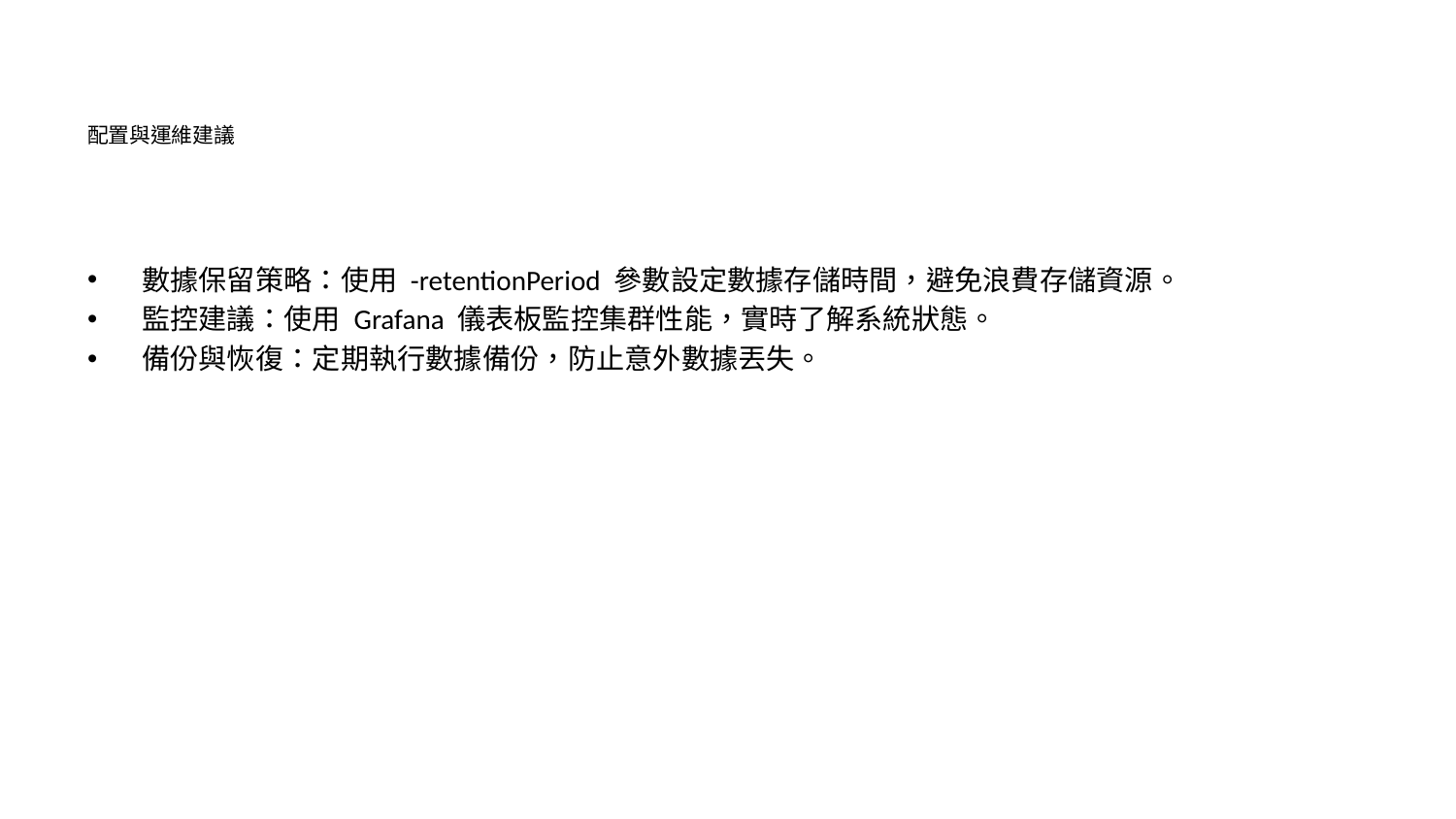

# 配置與運維建議
數據保留策略：使用 -retentionPeriod 參數設定數據存儲時間，避免浪費存儲資源。
監控建議：使用 Grafana 儀表板監控集群性能，實時了解系統狀態。
備份與恢復：定期執行數據備份，防止意外數據丟失。